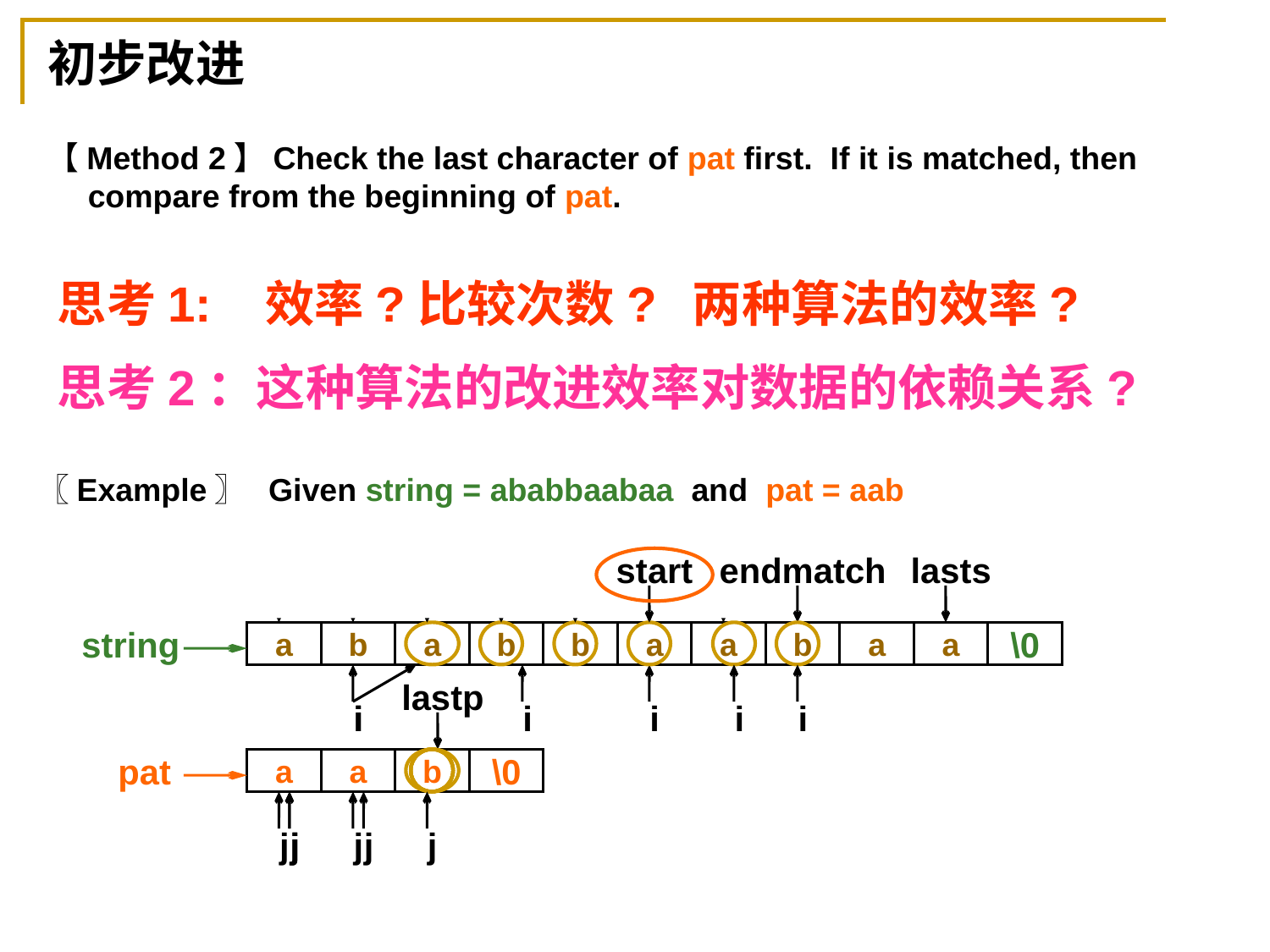

# 初步改进
【Method 2】Check the last character of pat first.  If it is matched, then compare from the beginning of pat.
思考1:   效率?比较次数?	两种算法的效率?
思考2：这种算法的改进效率对数据的依赖关系?
〖Example〗  Given string = ababbaabaa  and  pat = aab
start

endmatch

lasts

string
a
b
a
b
b
a
a
b
a
a
\0

lastp

pat
a
a
b
\0

start

endmatch

start

endmatch

start

endmatch

start

endmatch

start

endmatch

i

i
i

i

i

i

j

j

j

j

j

j